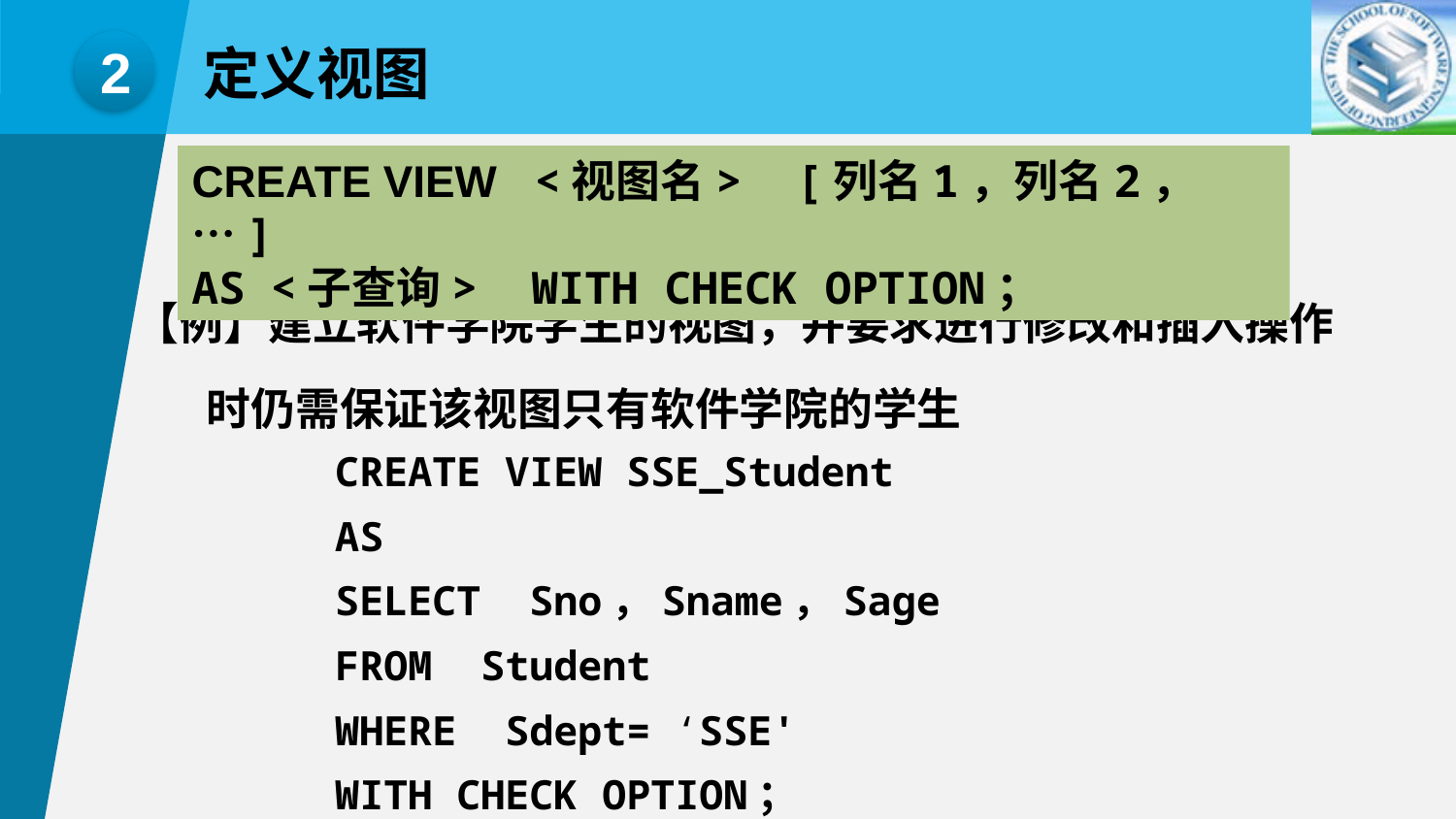

2
定义视图
CREATE VIEW   <视图名>  [列名1，列名2，…]
AS  <子查询>  WITH CHECK OPTION；
【例】建立软件学院学生的视图，并要求进行修改和插入操作
      时仍需保证该视图只有软件学院的学生
		CREATE VIEW SSE_Student
		AS
		SELECT  Sno，Sname，Sage
		FROM  Student
		WHERE  Sdept= ‘SSE'
		WITH CHECK OPTION；